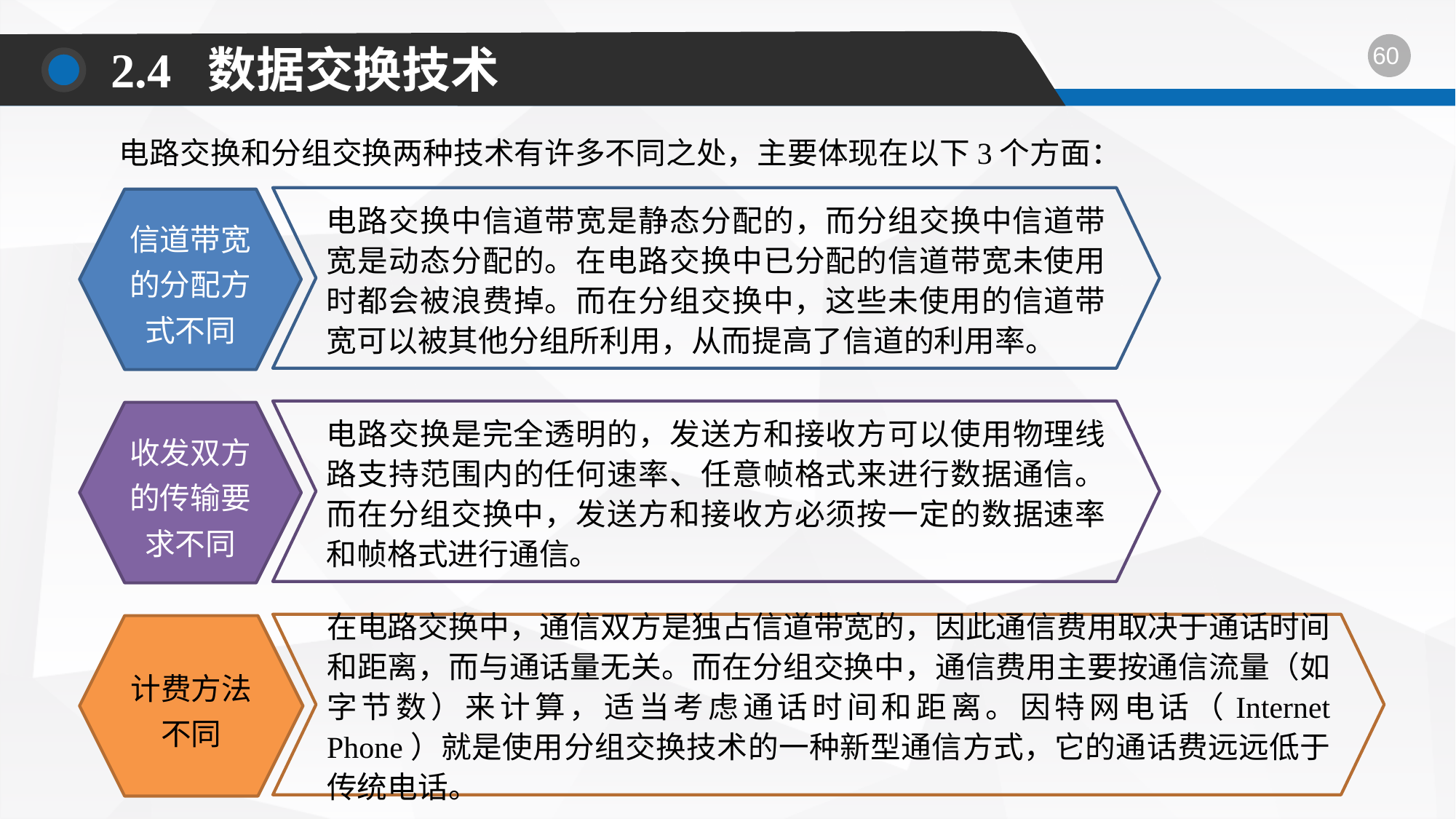

2.4  数据交换技术
电路交换和分组交换两种技术有许多不同之处，主要体现在以下3个方面：

电路交换中信道带宽是静态分配的，而分组交换中信道带宽是动态分配的。在电路交换中已分配的信道带宽未使用时都会被浪费掉。而在分组交换中，这些未使用的信道带宽可以被其他分组所利用，从而提高了信道的利用率。

信道带宽的分配方式不同

电路交换是完全透明的，发送方和接收方可以使用物理线路支持范围内的任何速率、任意帧格式来进行数据通信。而在分组交换中，发送方和接收方必须按一定的数据速率和帧格式进行通信。

收发双方的传输要求不同
在电路交换中，通信双方是独占信道带宽的，因此通信费用取决于通话时间和距离，而与通话量无关。而在分组交换中，通信费用主要按通信流量（如字节数）来计算，适当考虑通话时间和距离。因特网电话（Internet Phone）就是使用分组交换技术的一种新型通信方式，它的通话费远远低于传统电话。
计费方法
不同